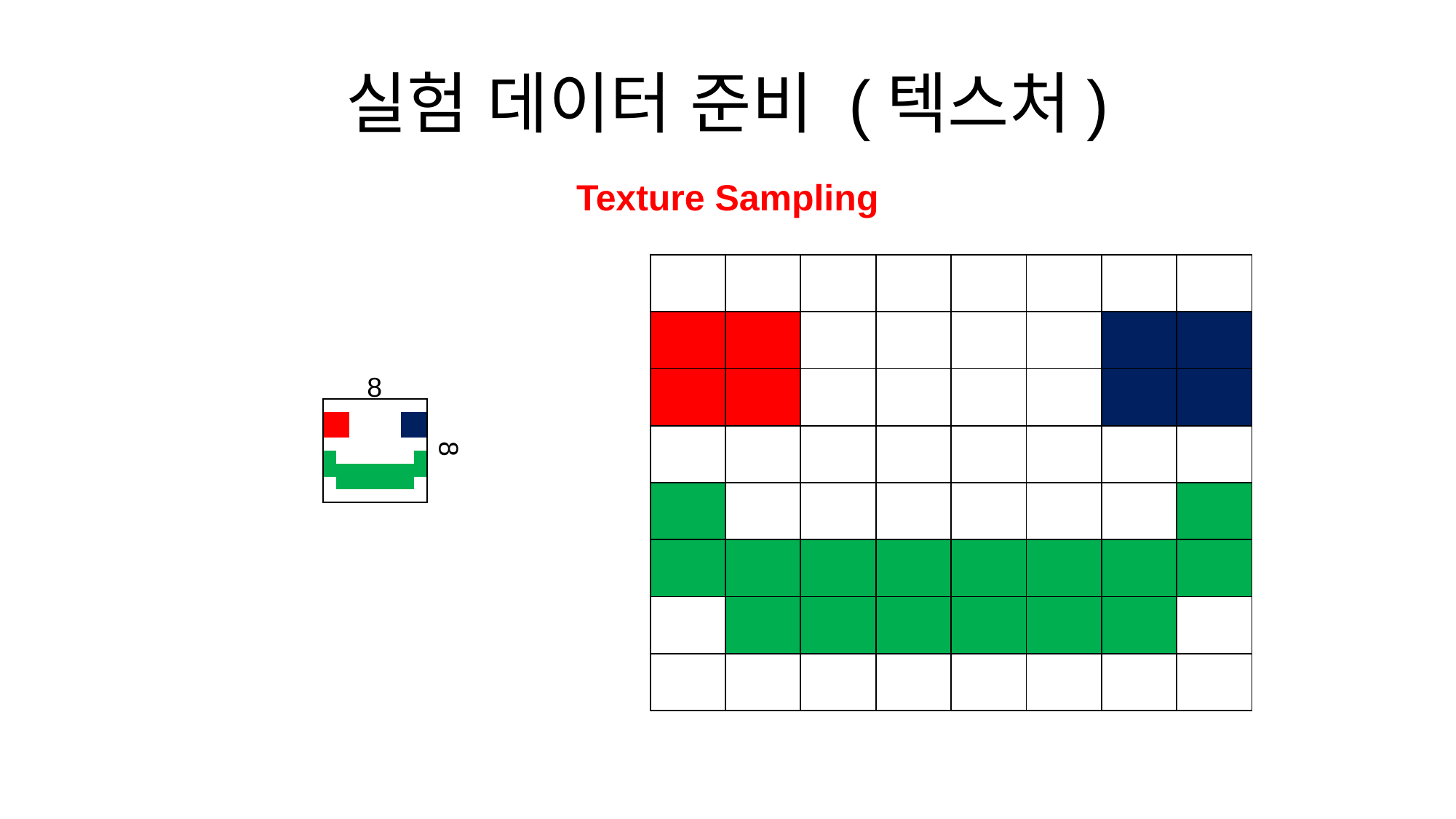

# 실험 데이터 준비 (텍스처)
Texture Sampling
|  |  |  |  |  |  |  |  |
| --- | --- | --- | --- | --- | --- | --- | --- |
|  |  |  |  |  |  |  |  |
|  |  |  |  |  |  |  |  |
|  |  |  |  |  |  |  |  |
|  |  |  |  |  |  |  |  |
|  |  |  |  |  |  |  |  |
|  |  |  |  |  |  |  |  |
|  |  |  |  |  |  |  |  |
8
|  |  |  |  |  |  |  |  |
| --- | --- | --- | --- | --- | --- | --- | --- |
|  |  |  |  |  |  |  |  |
|  |  |  |  |  |  |  |  |
|  |  |  |  |  |  |  |  |
|  |  |  |  |  |  |  |  |
|  |  |  |  |  |  |  |  |
|  |  |  |  |  |  |  |  |
|  |  |  |  |  |  |  |  |
8